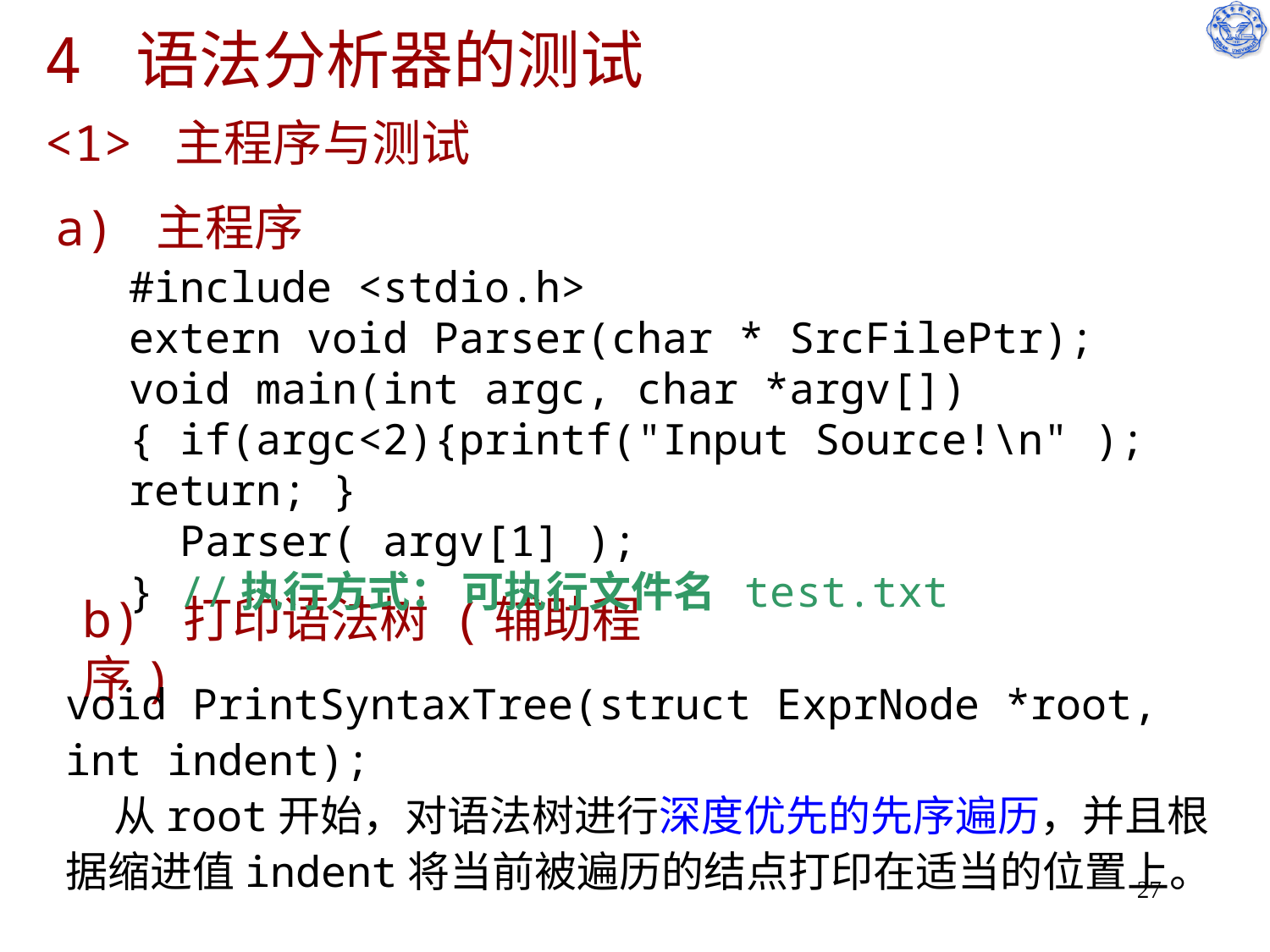

# 4 语法分析器的测试
<1> 主程序与测试
a) 主程序
#include <stdio.h>
extern void Parser(char * SrcFilePtr);
void main(int argc, char *argv[])
{ if(argc<2){printf("Input Source!\n" ); return; }
  Parser( argv[1] );
} //执行方式： 可执行文件名  test.txt
b) 打印语法树 (辅助程序)
void PrintSyntaxTree(struct ExprNode *root, int indent);
    从root开始，对语法树进行深度优先的先序遍历，并且根据缩进值indent将当前被遍历的结点打印在适当的位置上。
27